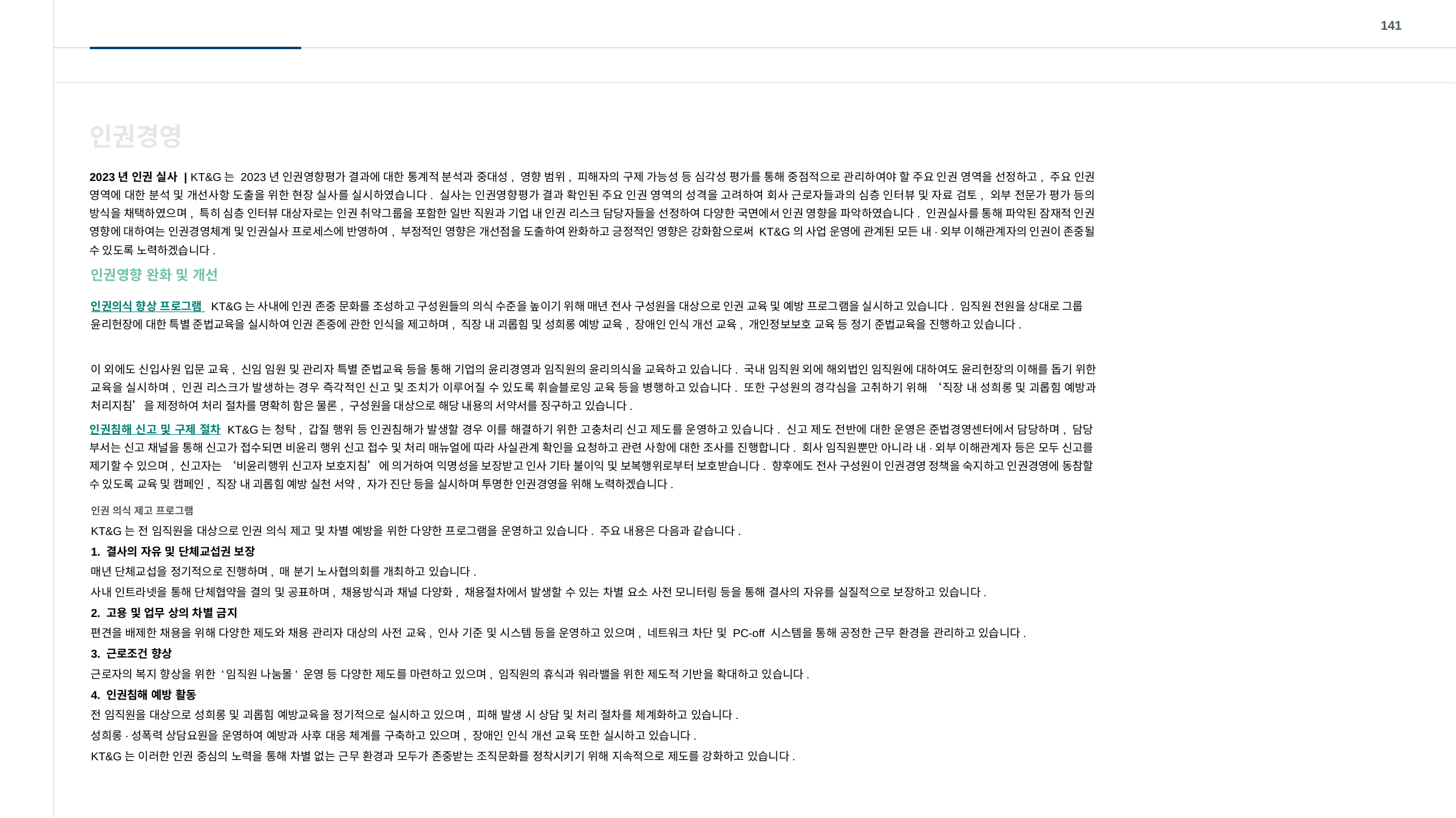

141
인권경영
2023년 인권 실사 | KT&G는 2023년 인권영향평가 결과에 대한 통계적 분석과 중대성, 영향 범위, 피해자의 구제 가능성 등 심각성 평가를 통해 중점적으로 관리하여야 할 주요 인권 영역을 선정하고, 주요 인권 영역에 대한 분석 및 개선사항 도출을 위한 현장 실사를 실시하였습니다. 실사는 인권영향평가 결과 확인된 주요 인권 영역의 성격을 고려하여 회사 근로자들과의 심층 인터뷰 및 자료 검토, 외부 전문가 평가 등의 방식을 채택하였으며, 특히 심층 인터뷰 대상자로는 인권 취약그룹을 포함한 일반 직원과 기업 내 인권 리스크 담당자들을 선정하여 다양한 국면에서 인권 영향을 파악하였습니다. 인권실사를 통해 파악된 잠재적 인권 영향에 대하여는 인권경영체계 및 인권실사 프로세스에 반영하여, 부정적인 영향은 개선점을 도출하여 완화하고 긍정적인 영향은 강화함으로써 KT&G의 사업 운영에 관계된 모든 내·외부 이해관계자의 인권이 존중될 수 있도록 노력하겠습니다.
인권영향 완화 및 개선
인권의식 향상 프로그램  KT&G는 사내에 인권 존중 문화를 조성하고 구성원들의 의식 수준을 높이기 위해 매년 전사 구성원을 대상으로 인권 교육 및 예방 프로그램을 실시하고 있습니다. 임직원 전원을 상대로 그룹 윤리헌장에 대한 특별 준법교육을 실시하여 인권 존중에 관한 인식을 제고하며, 직장 내 괴롭힘 및 성희롱 예방 교육, 장애인 인식 개선 교육, 개인정보보호 교육 등 정기 준법교육을 진행하고 있습니다.
이 외에도 신입사원 입문 교육, 신임 임원 및 관리자 특별 준법교육 등을 통해 기업의 윤리경영과 임직원의 윤리의식을 교육하고 있습니다. 국내 임직원 외에 해외법인 임직원에 대하여도 윤리헌장의 이해를 돕기 위한 교육을 실시하며, 인권 리스크가 발생하는 경우 즉각적인 신고 및 조치가 이루어질 수 있도록 휘슬블로잉 교육 등을 병행하고 있습니다. 또한 구성원의 경각심을 고취하기 위해 ‘직장 내 성희롱 및 괴롭힘 예방과 처리지침’을 제정하여 처리 절차를 명확히 함은 물론, 구성원을 대상으로 해당 내용의 서약서를 징구하고 있습니다.
인권침해 신고 및 구제 절차 KT&G는 청탁, 갑질 행위 등 인권침해가 발생할 경우 이를 해결하기 위한 고충처리 신고 제도를 운영하고 있습니다. 신고 제도 전반에 대한 운영은 준법경영센터에서 담당하며, 담당 부서는 신고 채널을 통해 신고가 접수되면 비윤리 행위 신고 접수 및 처리 매뉴얼에 따라 사실관계 확인을 요청하고 관련 사항에 대한 조사를 진행합니다. 회사 임직원뿐만 아니라 내·외부 이해관계자 등은 모두 신고를 제기할 수 있으며, 신고자는 ‘비윤리행위 신고자 보호지침’에 의거하여 익명성을 보장받고 인사 기타 불이익 및 보복행위로부터 보호받습니다. 향후에도 전사 구성원이 인권경영 정책을 숙지하고 인권경영에 동참할 수 있도록 교육 및 캠페인, 직장 내 괴롭힘 예방 실천 서약, 자가 진단 등을 실시하며 투명한 인권경영을 위해 노력하겠습니다.
인권 의식 제고 프로그램
KT&G는 전 임직원을 대상으로 인권 의식 제고 및 차별 예방을 위한 다양한 프로그램을 운영하고 있습니다. 주요 내용은 다음과 같습니다.
1. 결사의 자유 및 단체교섭권 보장
매년 단체교섭을 정기적으로 진행하며, 매 분기 노사협의회를 개최하고 있습니다.
사내 인트라넷을 통해 단체협약을 결의 및 공표하며, 채용방식과 채널 다양화, 채용절차에서 발생할 수 있는 차별 요소 사전 모니터링 등을 통해 결사의 자유를 실질적으로 보장하고 있습니다.
2. 고용 및 업무 상의 차별 금지
편견을 배제한 채용을 위해 다양한 제도와 채용 관리자 대상의 사전 교육, 인사 기준 및 시스템 등을 운영하고 있으며, 네트워크 차단 및 PC-off 시스템을 통해 공정한 근무 환경을 관리하고 있습니다.
3. 근로조건 향상
근로자의 복지 향상을 위한 '임직원 나눔몰' 운영 등 다양한 제도를 마련하고 있으며, 임직원의 휴식과 워라밸을 위한 제도적 기반을 확대하고 있습니다.
4. 인권침해 예방 활동
전 임직원을 대상으로 성희롱 및 괴롭힘 예방교육을 정기적으로 실시하고 있으며, 피해 발생 시 상담 및 처리 절차를 체계화하고 있습니다.
성희롱·성폭력 상담요원을 운영하여 예방과 사후 대응 체계를 구축하고 있으며, 장애인 인식 개선 교육 또한 실시하고 있습니다.
KT&G는 이러한 인권 중심의 노력을 통해 차별 없는 근무 환경과 모두가 존중받는 조직문화를 정착시키기 위해 지속적으로 제도를 강화하고 있습니다.